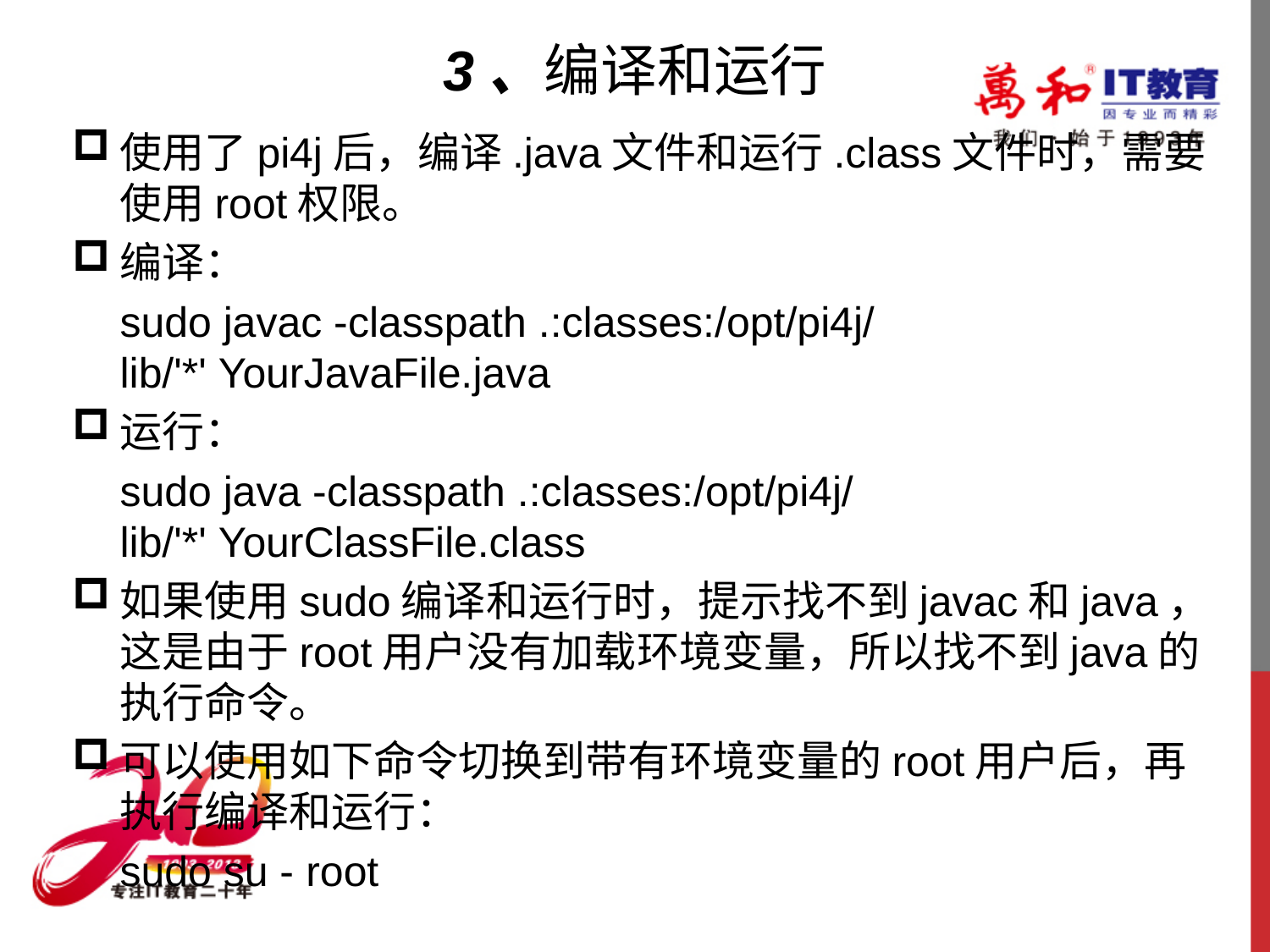

# 3、编译和运行
使用了pi4j后，编译.java文件和运行.class文件时，需要使用root权限。
编译：
	sudo javac -classpath .:classes:/opt/pi4j/lib/'*' YourJavaFile.java
运行：
	sudo java -classpath .:classes:/opt/pi4j/lib/'*' YourClassFile.class
如果使用sudo编译和运行时，提示找不到javac和java，这是由于root用户没有加载环境变量，所以找不到java的执行命令。
可以使用如下命令切换到带有环境变量的root用户后，再执行编译和运行：
	sudo su - root